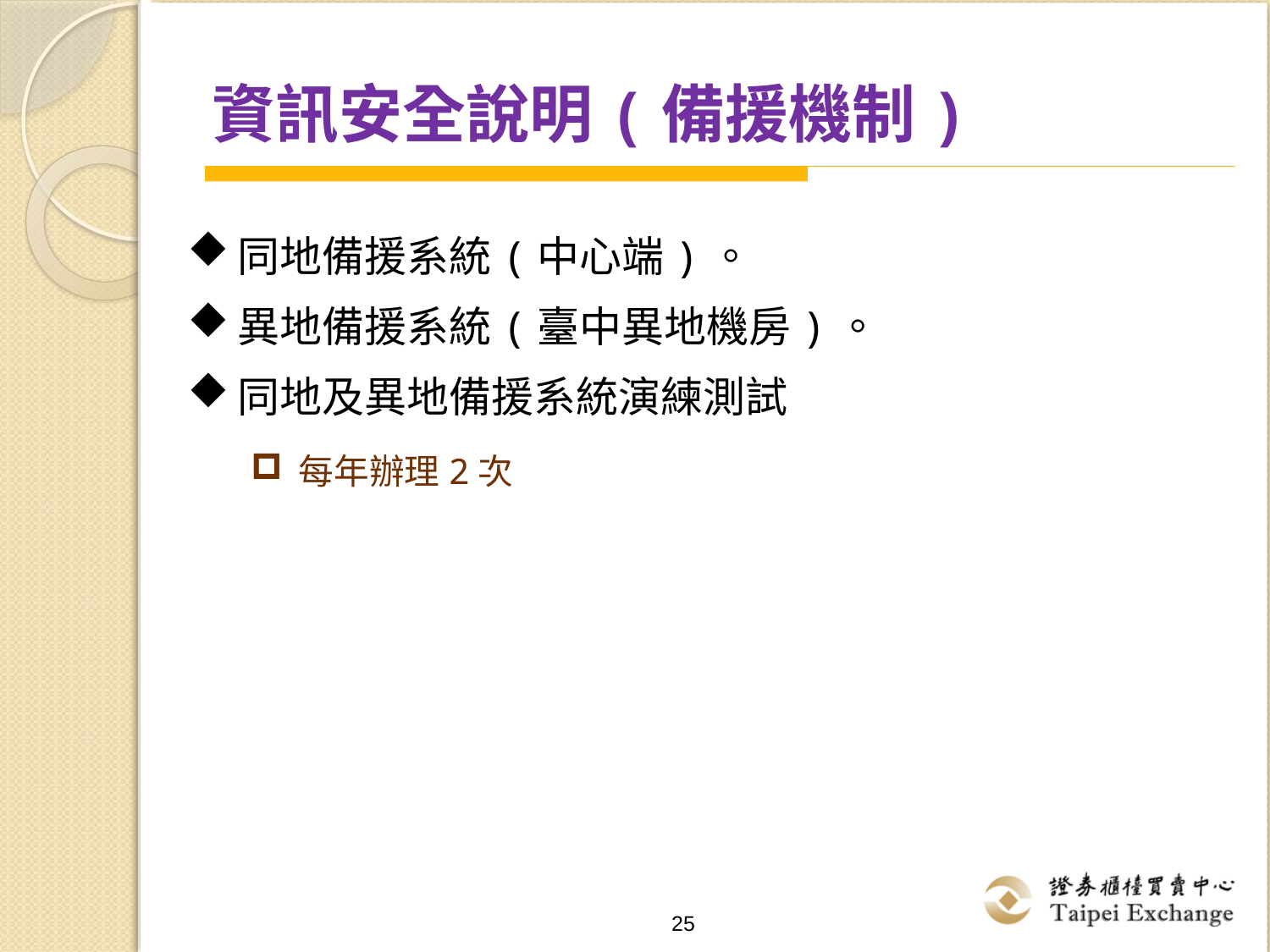

# 資訊安全說明(備援機制)
同地備援系統(中心端)。
異地備援系統(臺中異地機房)。
同地及異地備援系統演練測試
每年辦理2次
25